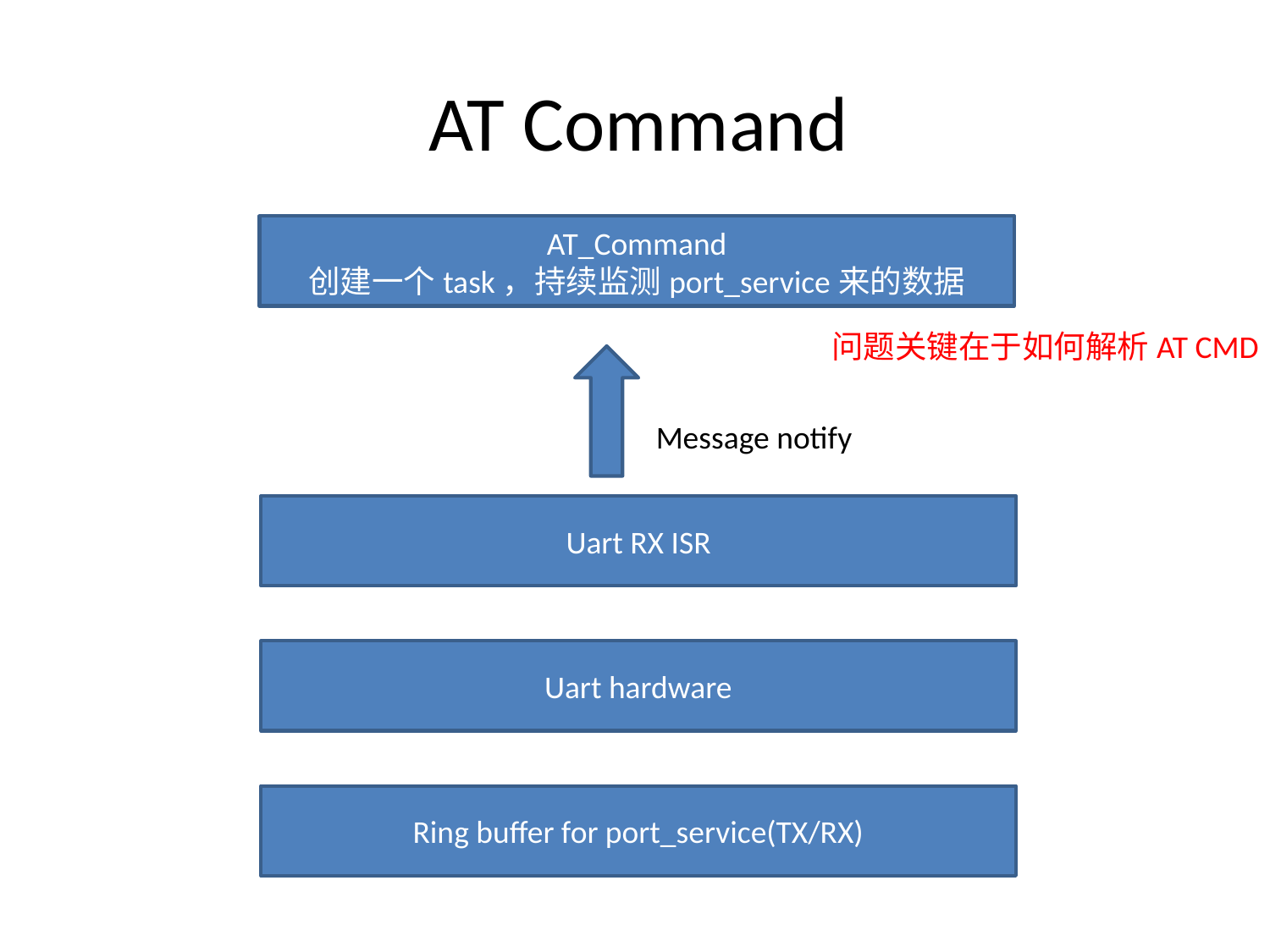

# AT Command
AT_Command
创建一个task，持续监测port_service来的数据
问题关键在于如何解析AT CMD

Message notify
Uart RX ISR
Uart hardware
Ring buffer for port_service(TX/RX)